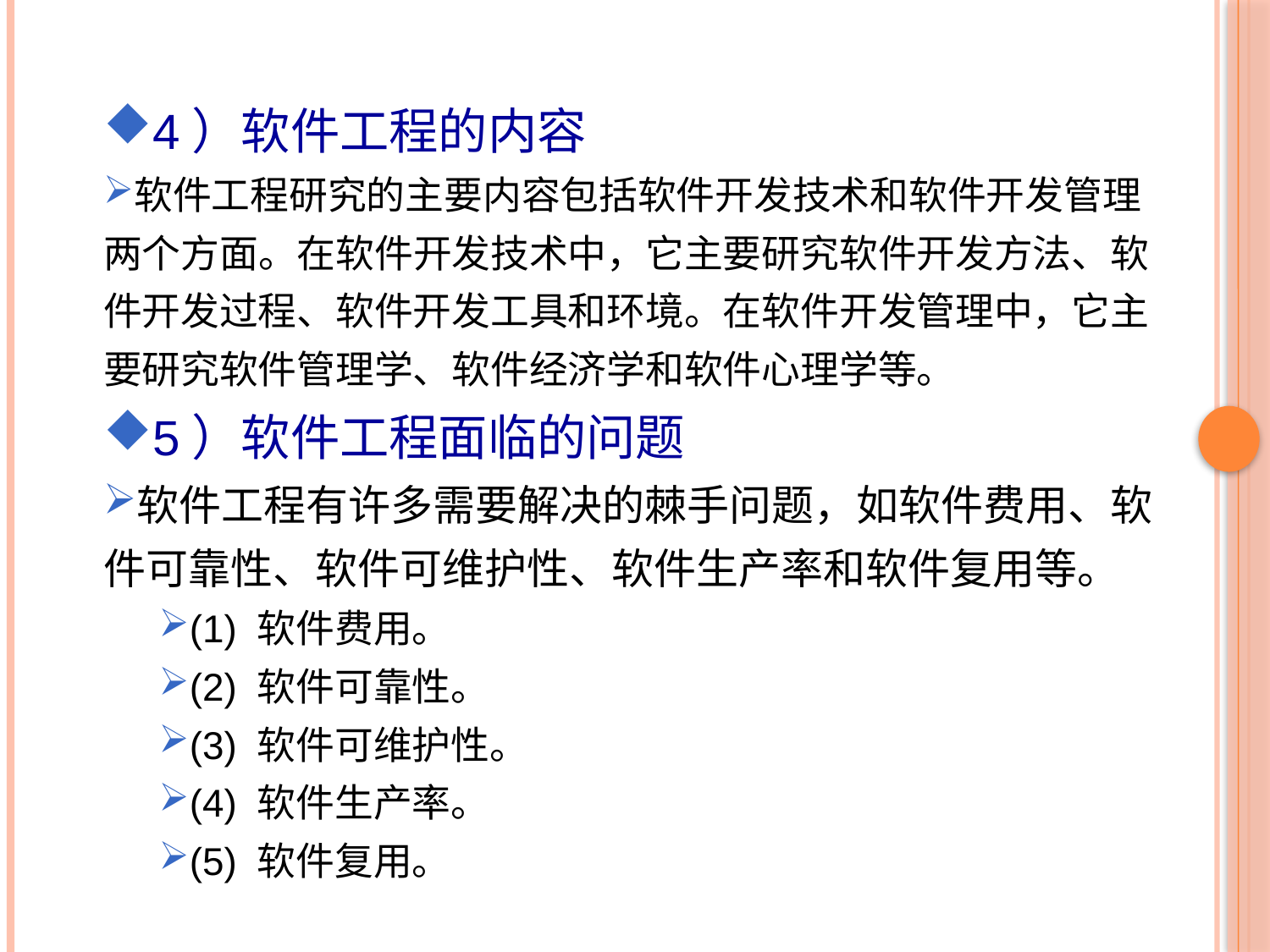

4）软件工程的内容
软件工程研究的主要内容包括软件开发技术和软件开发管理两个方面。在软件开发技术中，它主要研究软件开发方法、软件开发过程、软件开发工具和环境。在软件开发管理中，它主要研究软件管理学、软件经济学和软件心理学等。
5）软件工程面临的问题
软件工程有许多需要解决的棘手问题，如软件费用、软件可靠性、软件可维护性、软件生产率和软件复用等。
(1) 软件费用。
(2) 软件可靠性。
(3) 软件可维护性。
(4) 软件生产率。
(5) 软件复用。